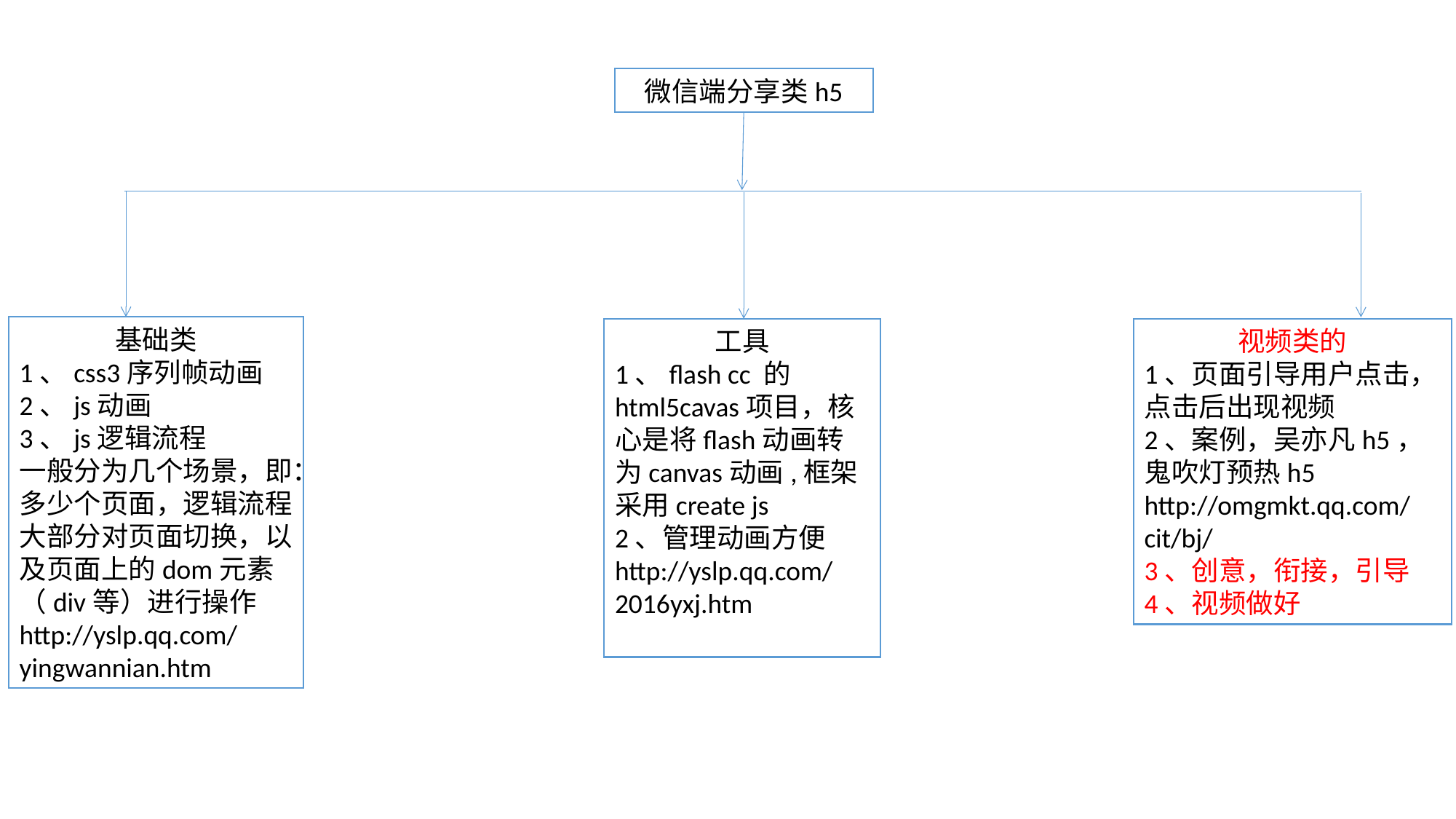

微信端分享类h5
基础类
1、css3序列帧动画
2、js动画
3、js逻辑流程
一般分为几个场景，即：多少个页面，逻辑流程大部分对页面切换，以及页面上的dom元素（div等）进行操作
http://yslp.qq.com/yingwannian.htm
工具
1、flash cc 的html5cavas项目，核心是将flash动画转为canvas动画,框架采用create js
2、管理动画方便
http://yslp.qq.com/2016yxj.htm

视频类的
1、页面引导用户点击，点击后出现视频
2、案例，吴亦凡h5，鬼吹灯预热h5
http://omgmkt.qq.com/cit/bj/
3、创意，衔接，引导
4、视频做好